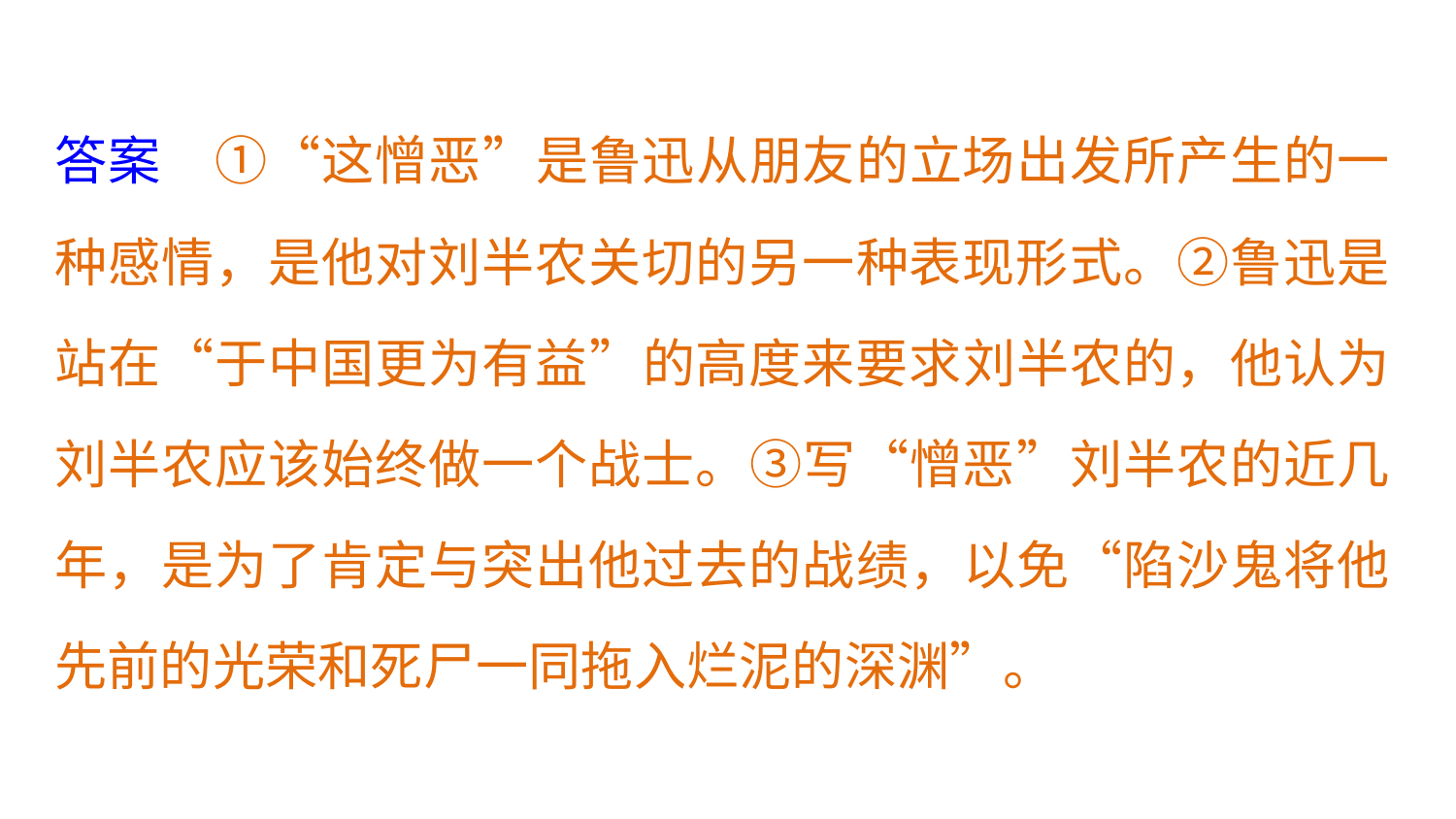

答案　①“这憎恶”是鲁迅从朋友的立场出发所产生的一种感情，是他对刘半农关切的另一种表现形式。②鲁迅是站在“于中国更为有益”的高度来要求刘半农的，他认为刘半农应该始终做一个战士。③写“憎恶”刘半农的近几年，是为了肯定与突出他过去的战绩，以免“陷沙鬼将他先前的光荣和死尸一同拖入烂泥的深渊”。